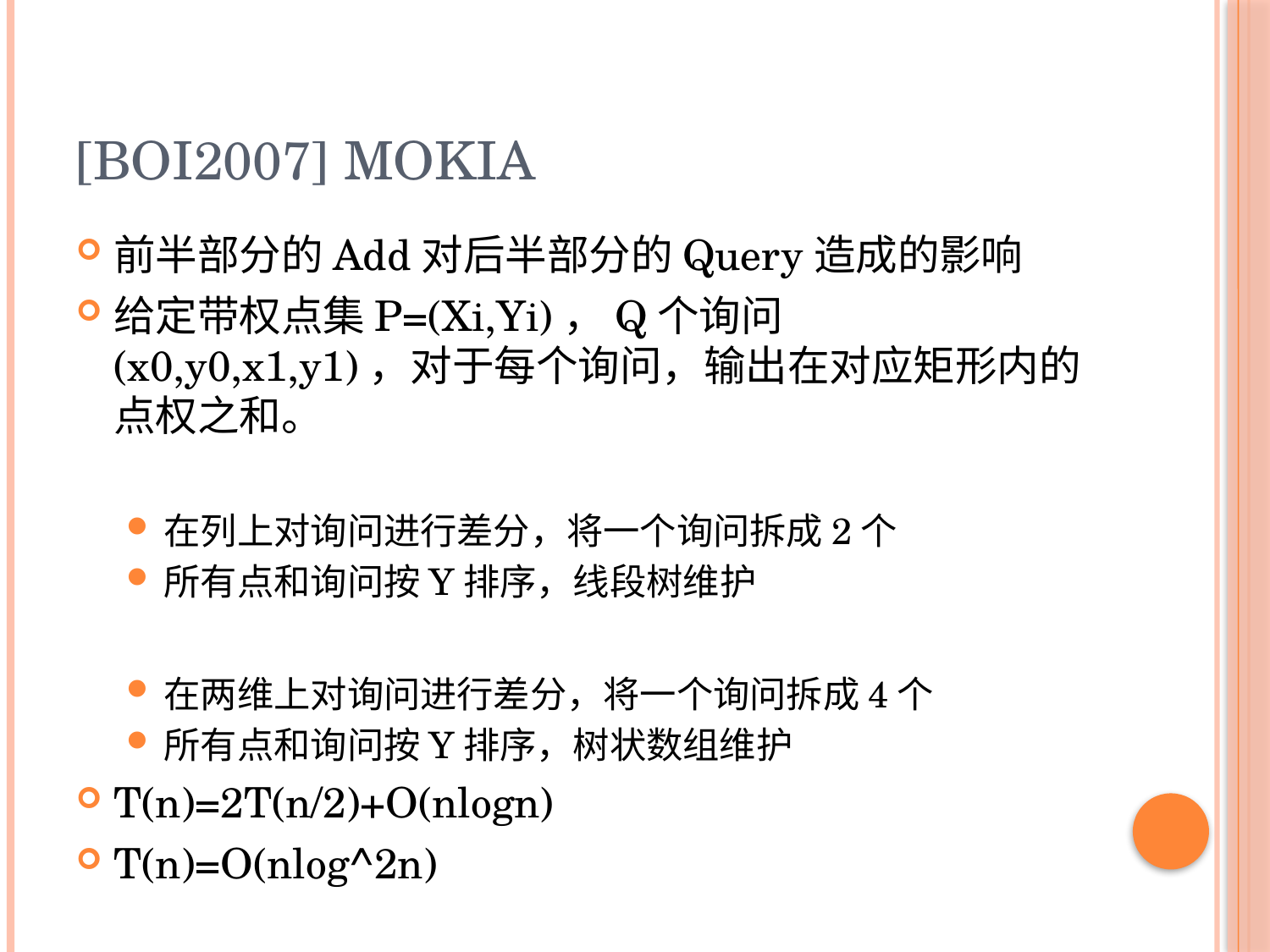

# [BOI2007] Mokia
前半部分的Add对后半部分的Query造成的影响
给定带权点集P=(Xi,Yi)，Q个询问(x0,y0,x1,y1)，对于每个询问，输出在对应矩形内的点权之和。

在列上对询问进行差分，将一个询问拆成2个
所有点和询问按Y排序，线段树维护

在两维上对询问进行差分，将一个询问拆成4个
所有点和询问按Y排序，树状数组维护
T(n)=2T(n/2)+O(nlogn)
T(n)=O(nlog^2n)